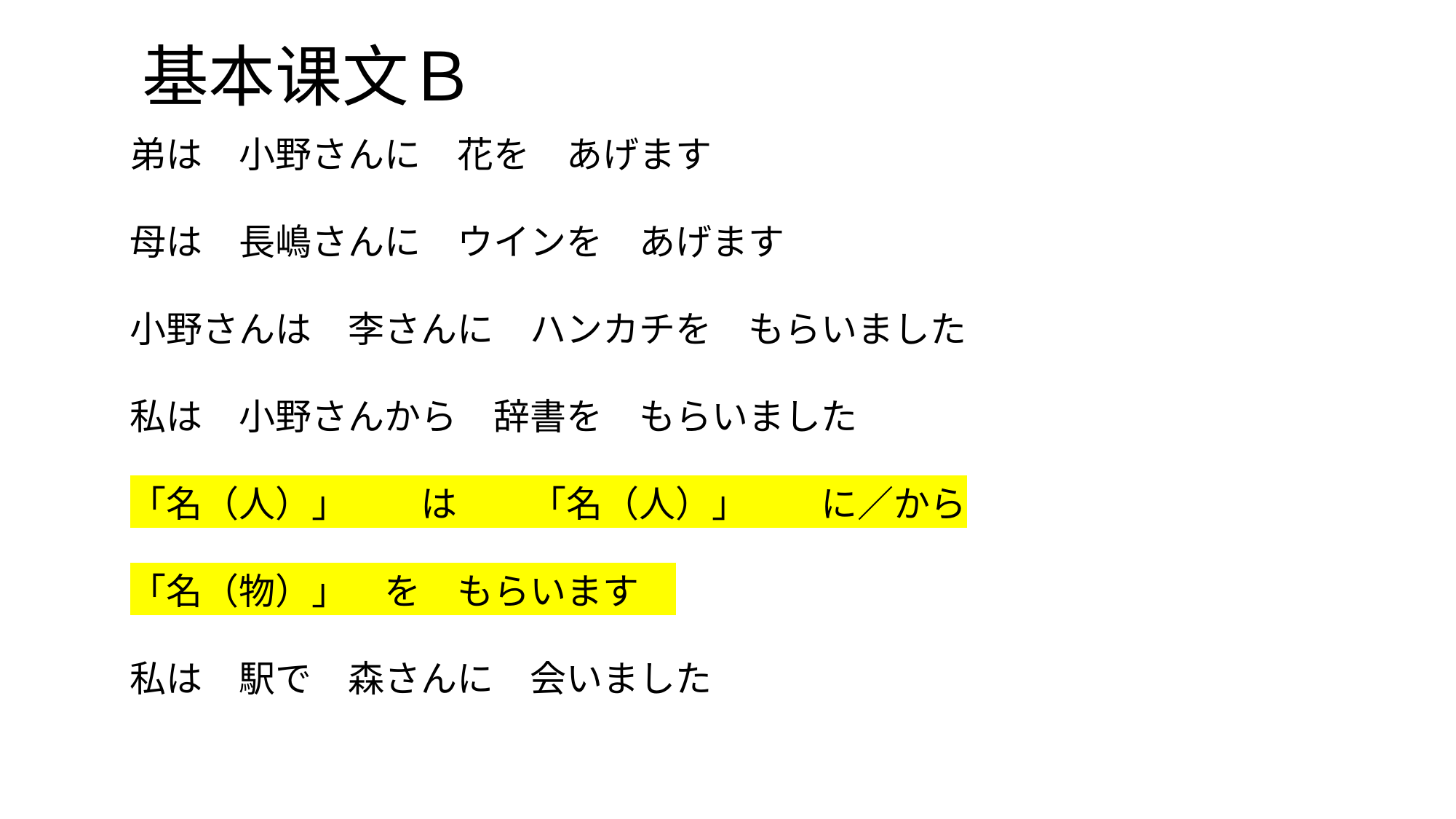

# 基本课文Ｂ
弟は　小野さんに　花を　あげます

母は　長嶋さんに　ウインを　あげます

小野さんは　李さんに　ハンカチを　もらいました

私は　小野さんから　辞書を　もらいました

「名（人）」　　は　　「名（人）」　　に／から

「名（物）」　を　もらいます

私は　駅で　森さんに　会いました